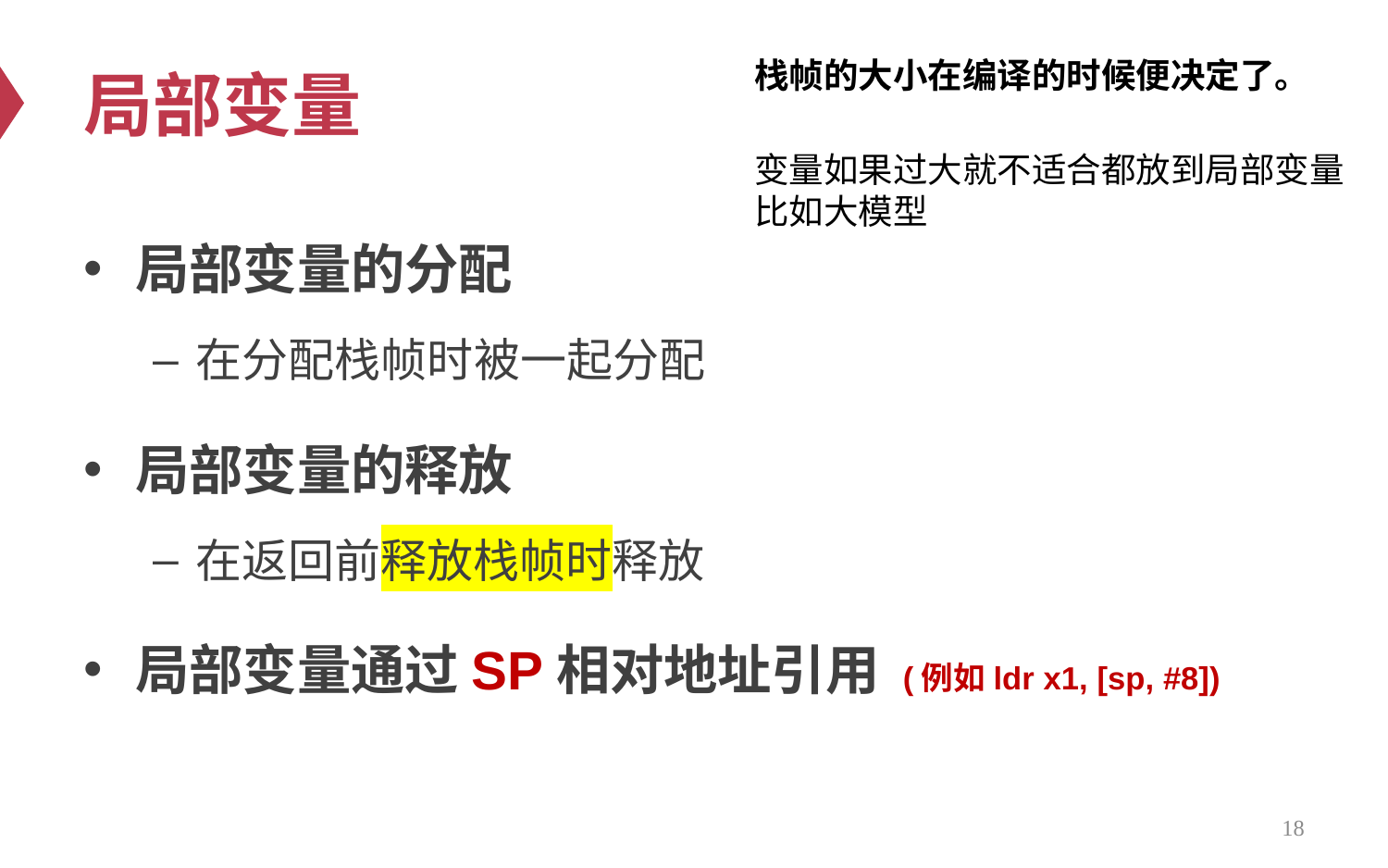

# 局部变量
栈帧的大小在编译的时候便决定了。
变量如果过大就不适合都放到局部变量
比如大模型
局部变量的分配
在分配栈帧时被一起分配
局部变量的释放
在返回前释放栈帧时释放
局部变量通过SP相对地址引用 (例如ldr x1, [sp, #8])
18